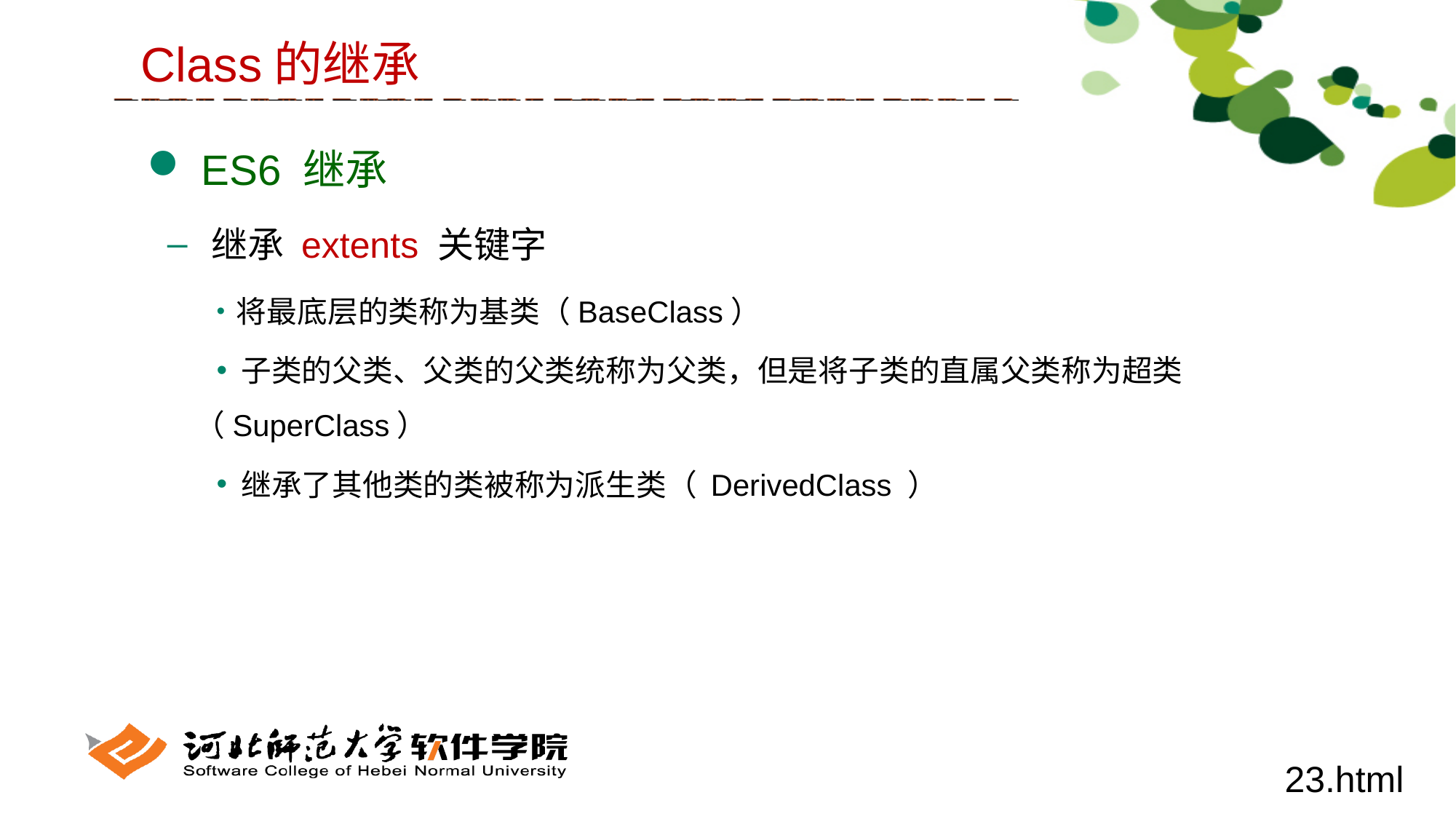

Class的继承
 ES6 继承
 继承 extents 关键字
 将最底层的类称为基类（BaseClass）
 子类的父类、父类的父类统称为父类，但是将子类的直属父类称为超类（SuperClass）
 继承了其他类的类被称为派生类（ DerivedClass ）
23.html